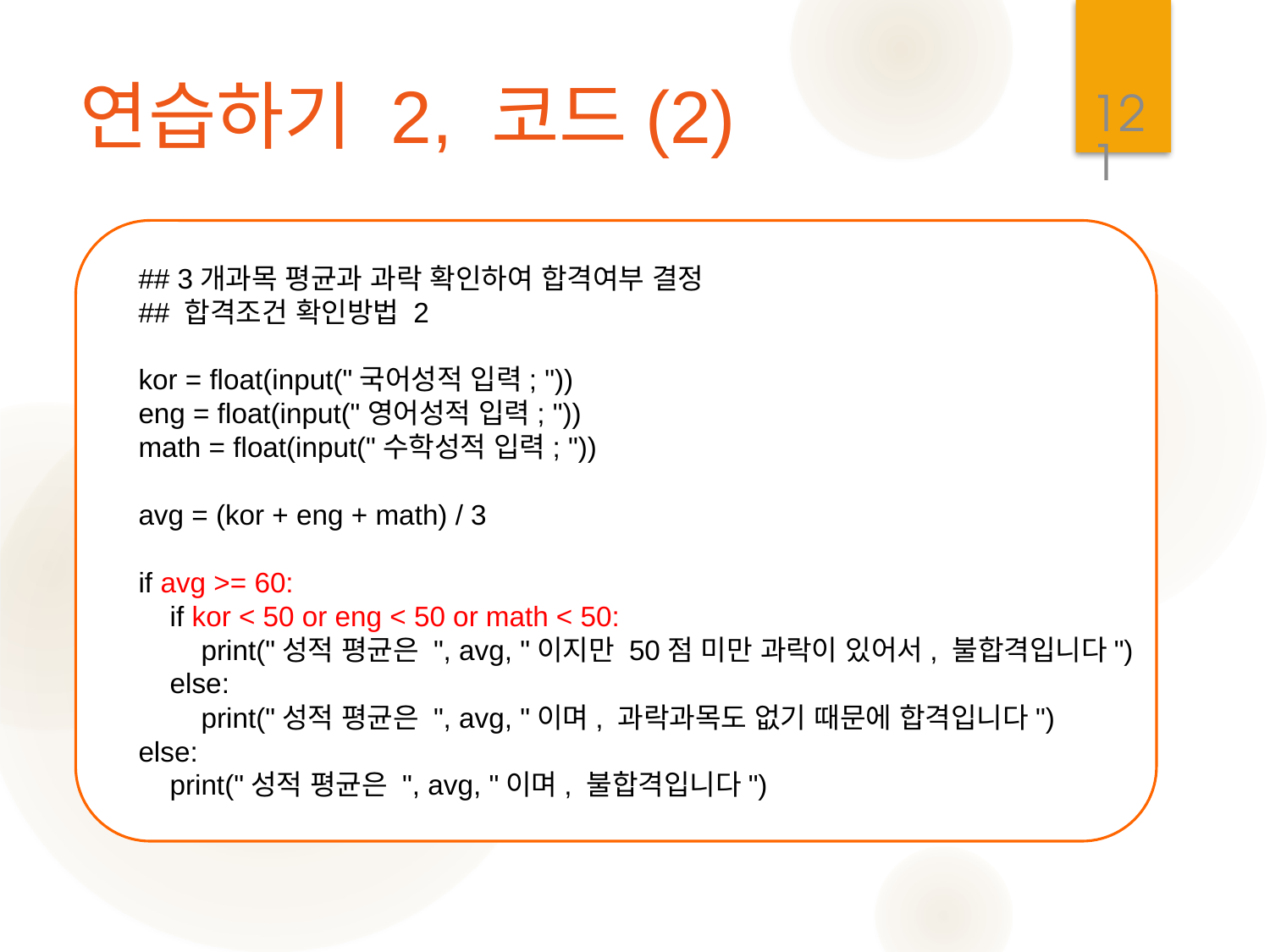

121
# 연습하기 2, 코드(2)

## 3개과목 평균과 과락 확인하여 합격여부 결정
## 합격조건 확인방법 2

kor = float(input("국어성적 입력; "))
eng = float(input("영어성적 입력; "))
math = float(input("수학성적 입력; "))

avg = (kor + eng + math) / 3

if avg >= 60:
    if kor < 50 or eng < 50 or math < 50:
        print("성적 평균은 ", avg, "이지만 50점 미만 과락이 있어서, 불합격입니다")
    else:
        print("성적 평균은 ", avg, "이며, 과락과목도 없기 때문에 합격입니다")
else:
    print("성적 평균은 ", avg, "이며, 불합격입니다")